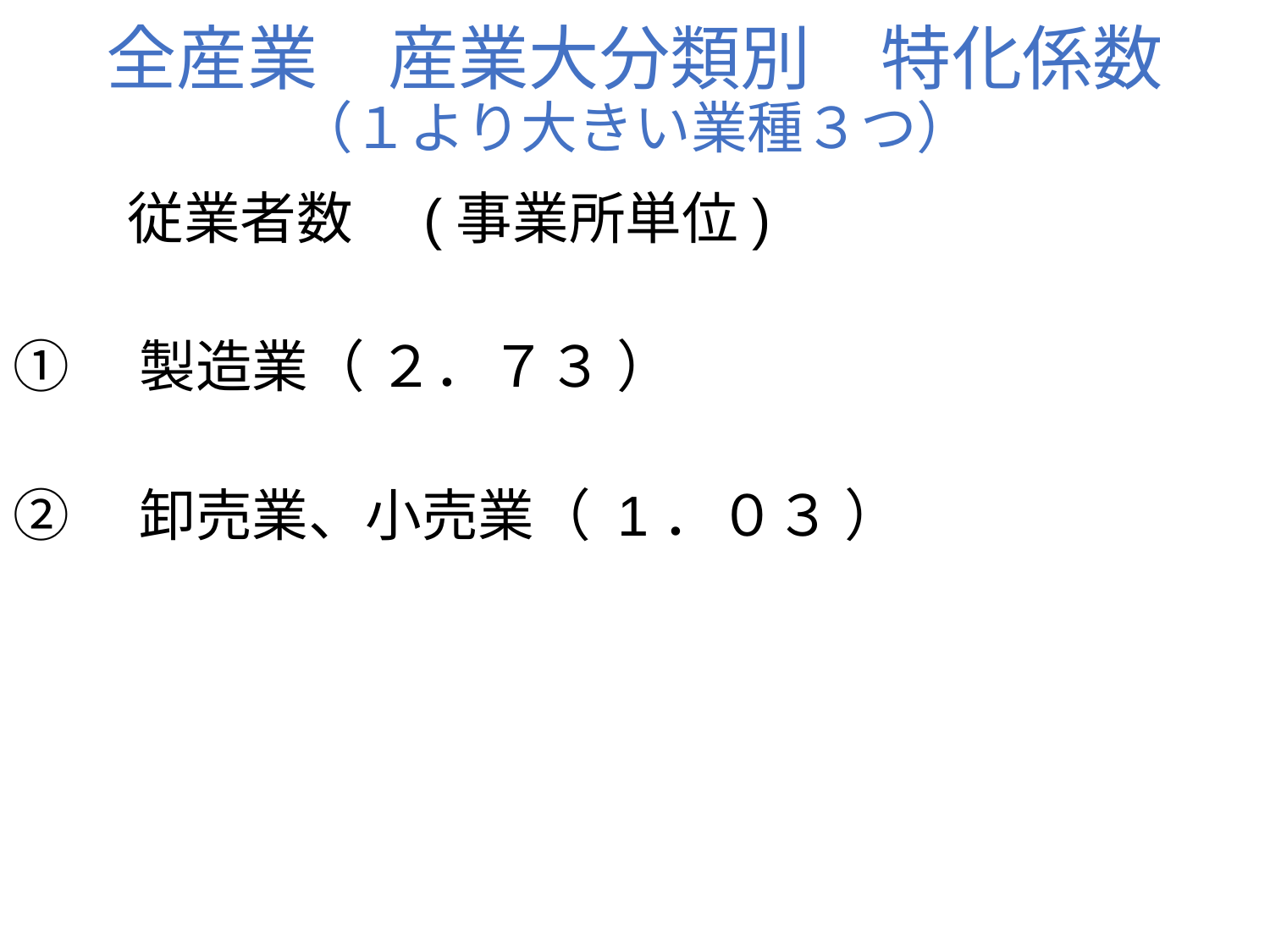

# 全産業　産業大分類別　特化係数 （１より大きい業種３つ）
従業者数　(事業所単位)

①　製造業（ ２．７３ ）

②　卸売業、小売業（ 1．０３ ）